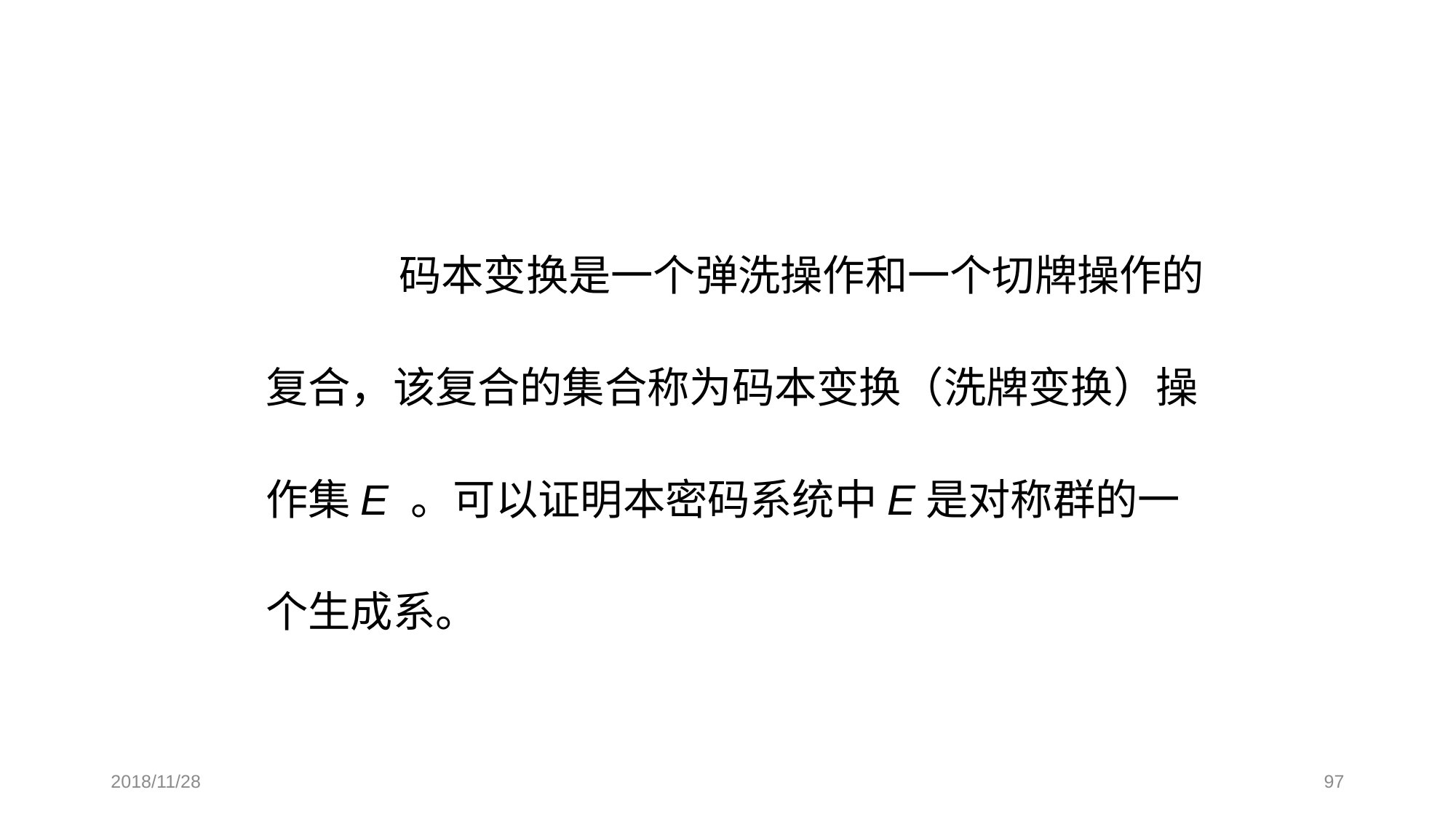

码本变换（洗牌变换）
             码本变换是一个弹洗操作和一个切牌操作的复合，该复合的集合称为码本变换（洗牌变换）操作集E 。可以证明本密码系统中E是对称群的一个生成系。
2018/11/28
97